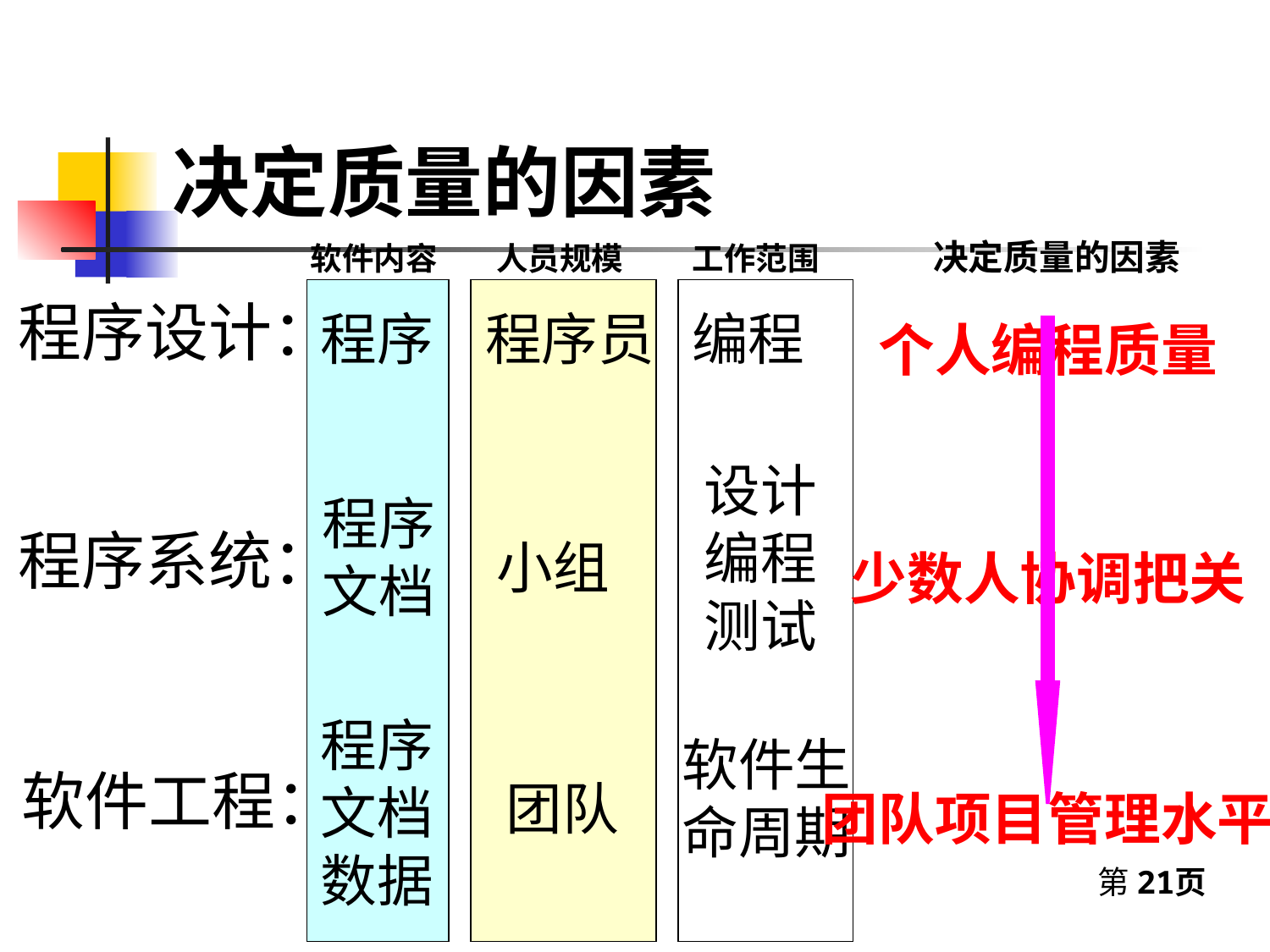

# 决定质量的因素
决定质量的因素
软件内容
人员规模
工作范围

程序
程序员
编程
设计
编程
测试
程序
文档
小组
程序
文档
数据
软件生
命周期
团队
程序设计：
程序系统：
软件工程：
个人编程质量
少数人协调把关
团队项目管理水平